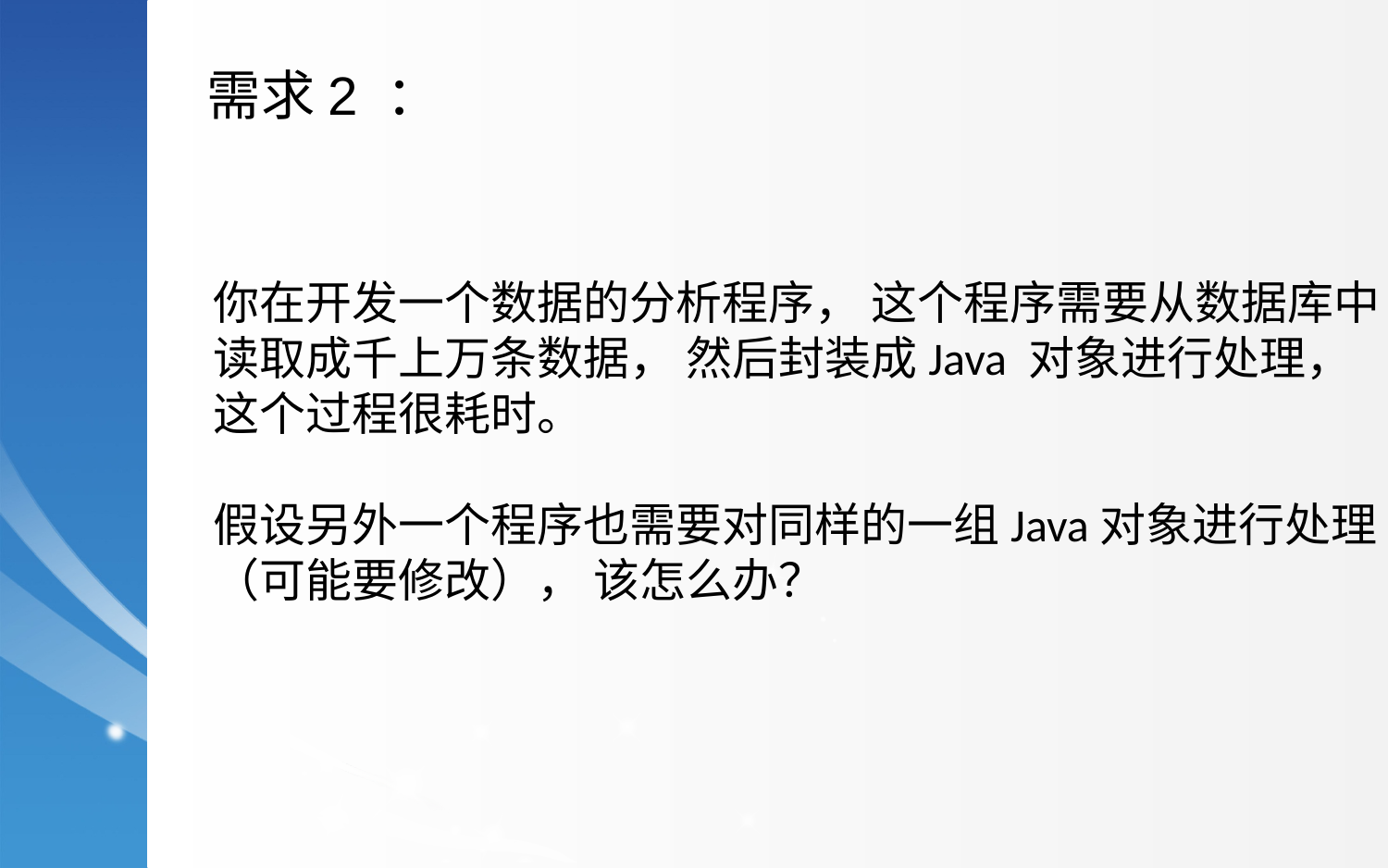

需求2 ：
你在开发一个数据的分析程序， 这个程序需要从数据库中
读取成千上万条数据， 然后封装成Java 对象进行处理，
这个过程很耗时。

假设另外一个程序也需要对同样的一组Java对象进行处理
（可能要修改）， 该怎么办？